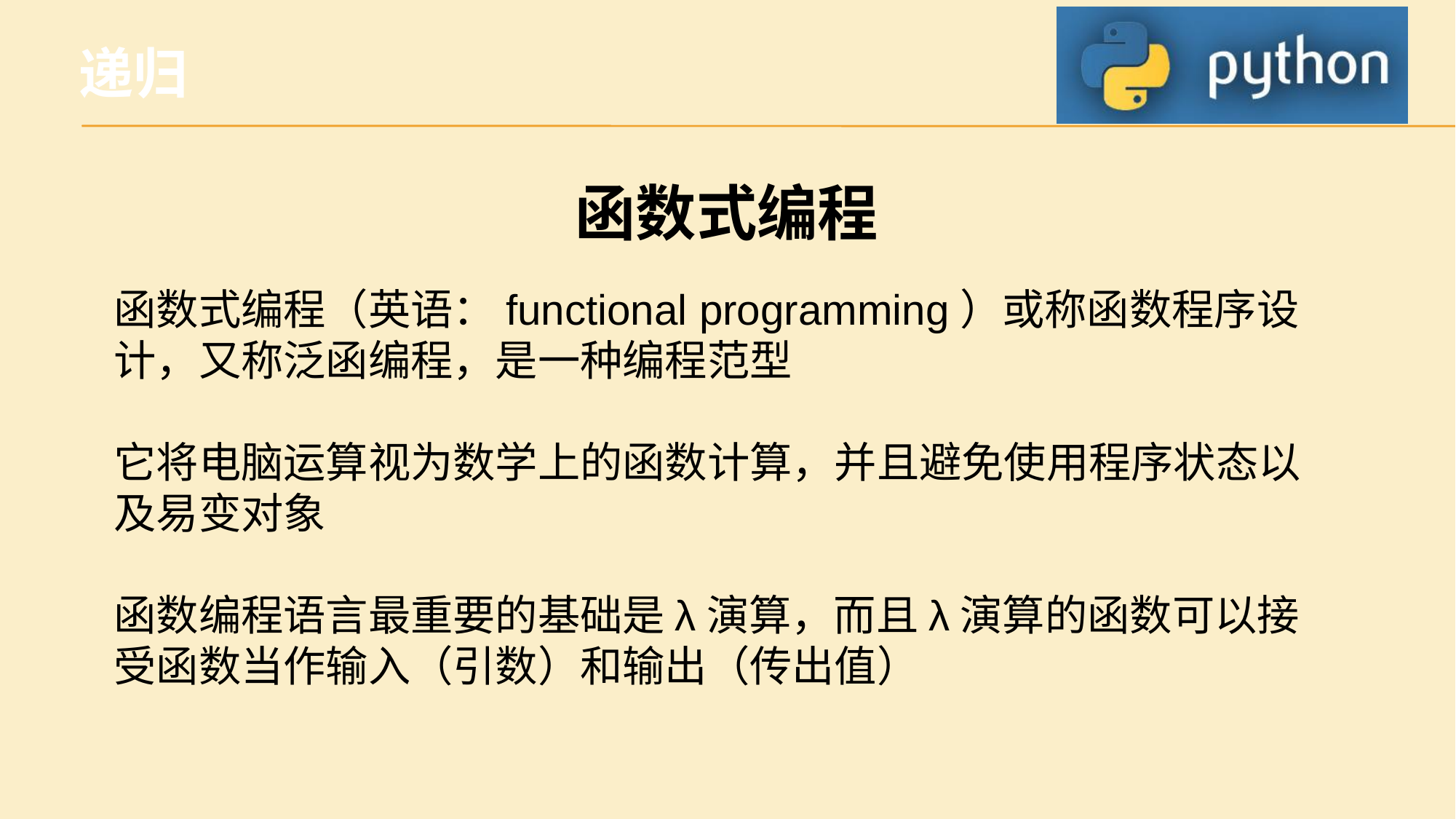

递归
函数式编程
函数式编程（英语：functional programming）或称函数程序设计，又称泛函编程，是一种编程范型

它将电脑运算视为数学上的函数计算，并且避免使用程序状态以及易变对象

函数编程语言最重要的基础是λ演算，而且λ演算的函数可以接受函数当作输入（引数）和输出（传出值）